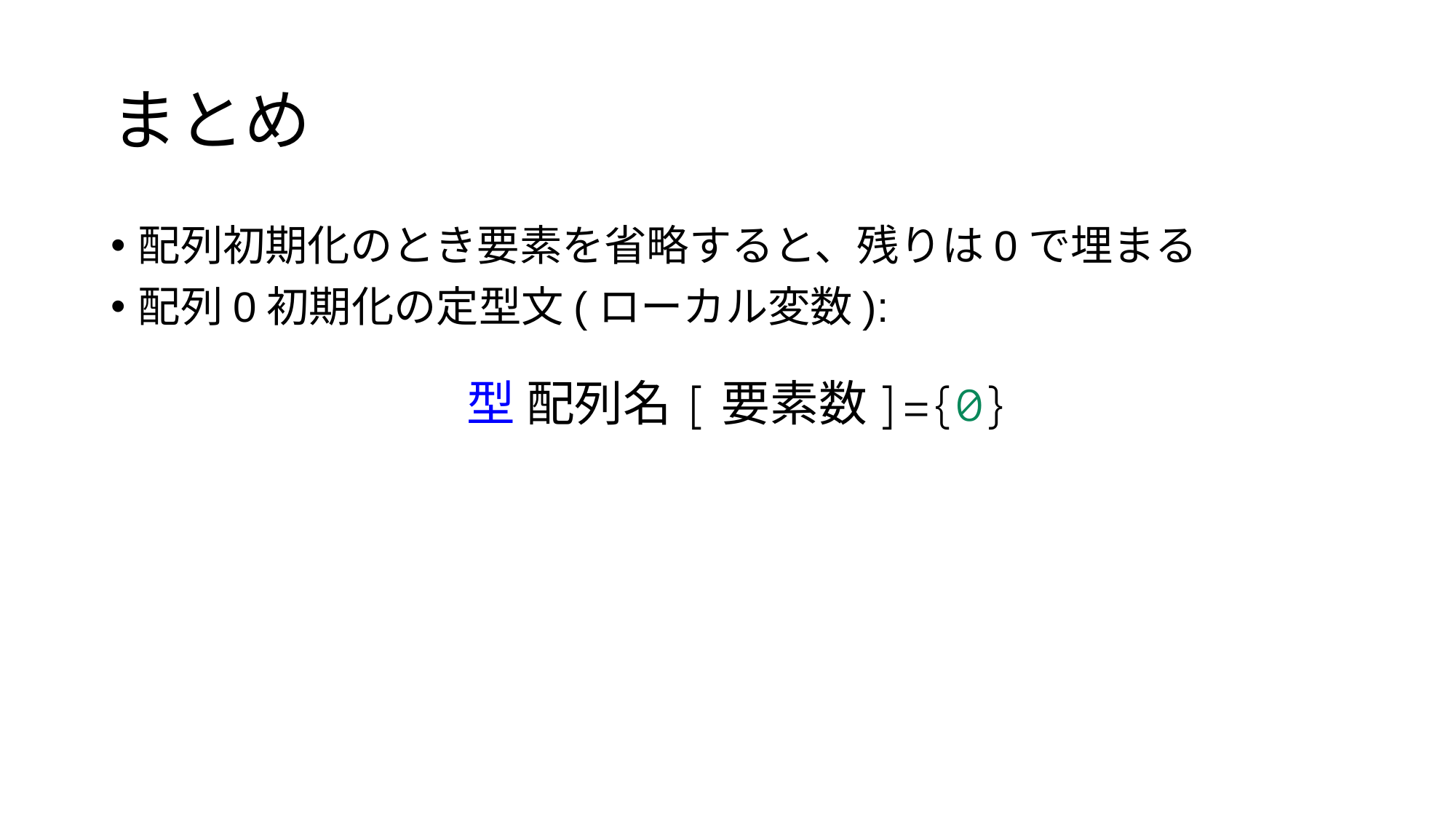

# まとめ
配列初期化のとき要素を省略すると、残りは0で埋まる
配列0初期化の定型文(ローカル変数):
型 配列名[要素数]={0}